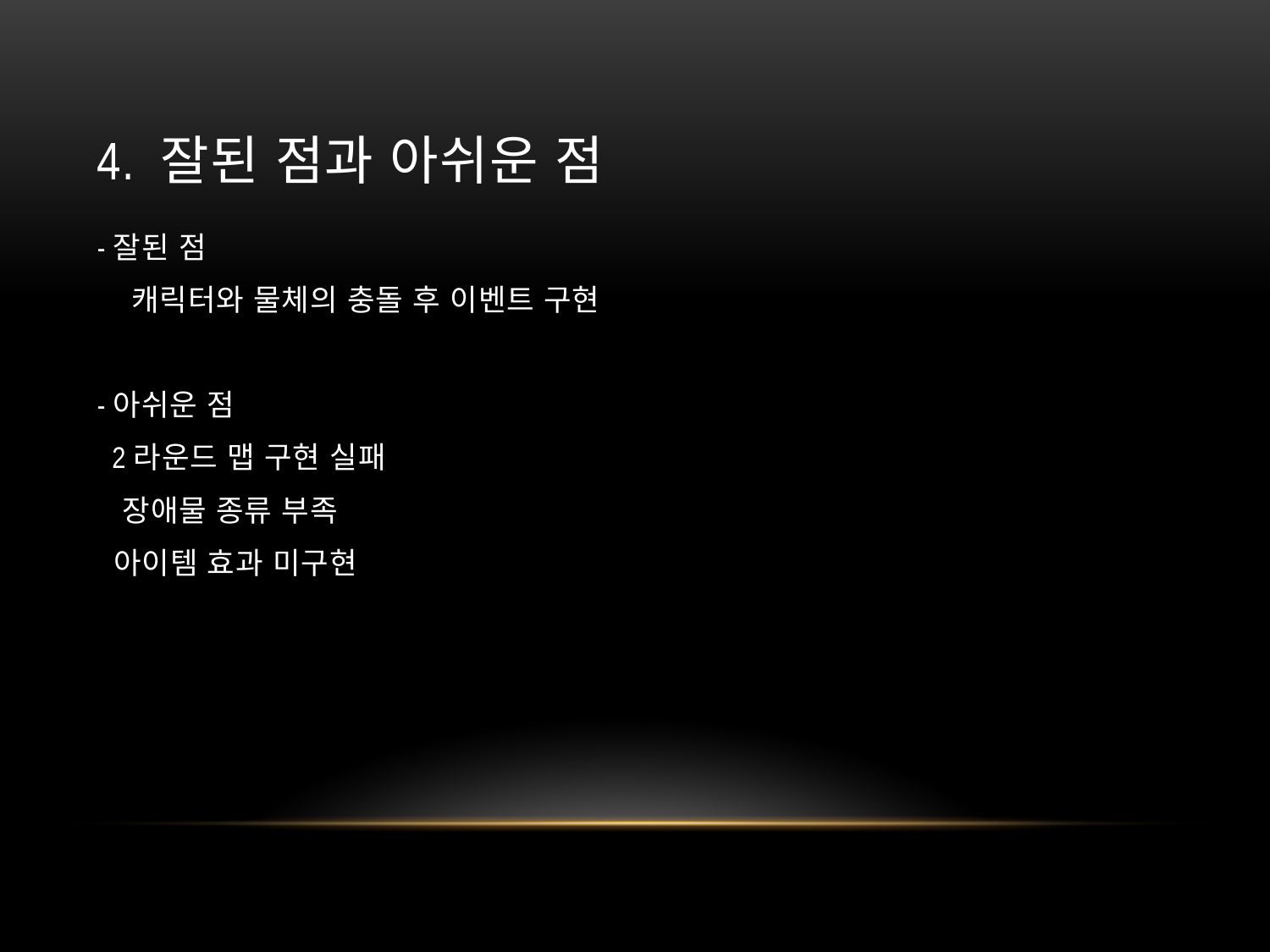

# 4. 잘된 점과 아쉬운 점
-잘된 점
   캐릭터와 물체의 충돌 후 이벤트 구현

-아쉬운 점
  2라운드 맵 구현 실패
  장애물 종류 부족
 아이템 효과 미구현